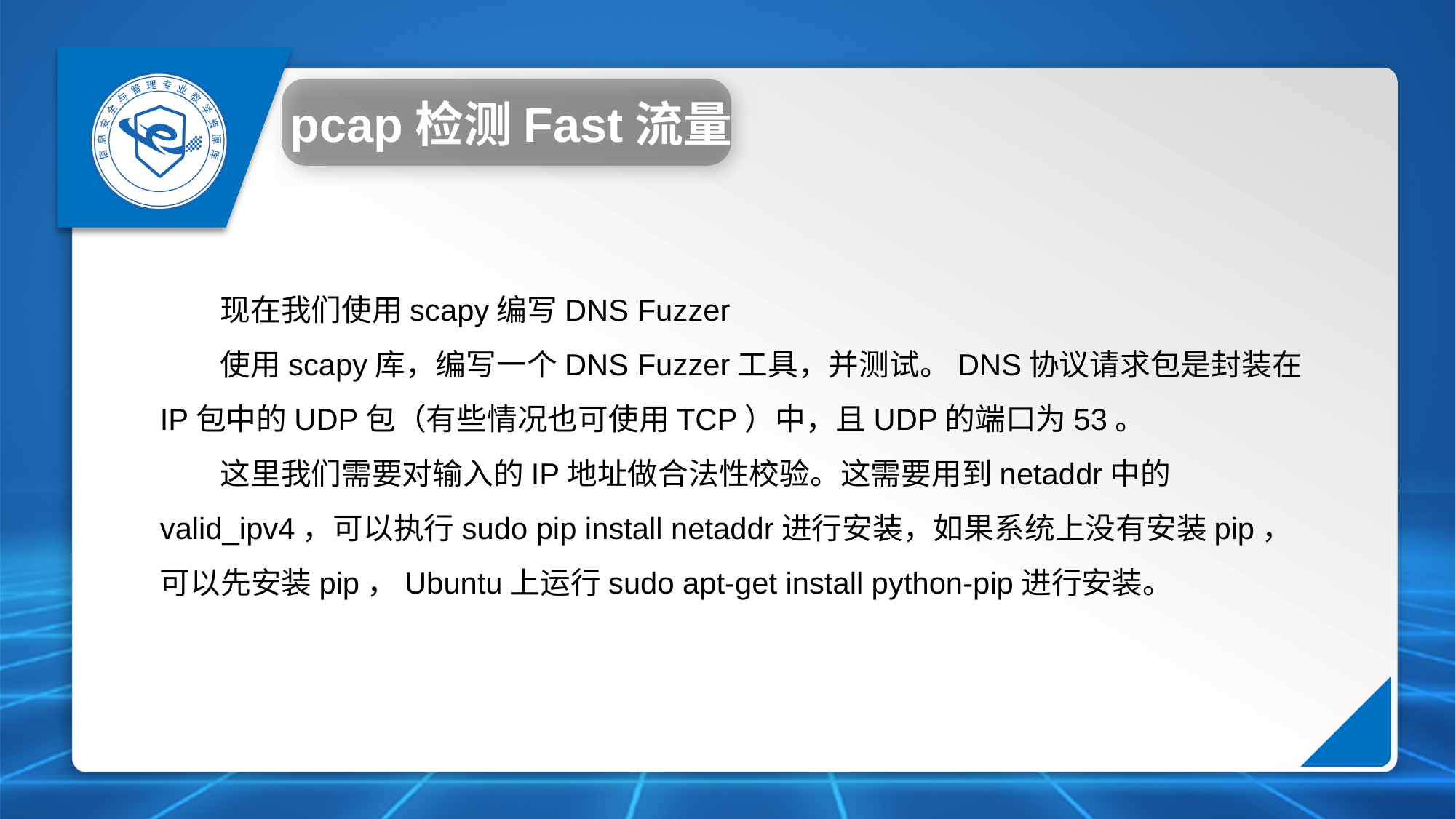

pcap检测Fast流量
现在我们使用scapy编写DNS Fuzzer
使用scapy库，编写一个DNS Fuzzer工具，并测试。DNS协议请求包是封装在IP包中的UDP包（有些情况也可使用TCP）中，且UDP的端口为53。
这里我们需要对输入的IP地址做合法性校验。这需要用到netaddr中的valid_ipv4，可以执行sudo pip install netaddr进行安装，如果系统上没有安装pip，可以先安装pip，Ubuntu上运行sudo apt-get install python-pip进行安装。